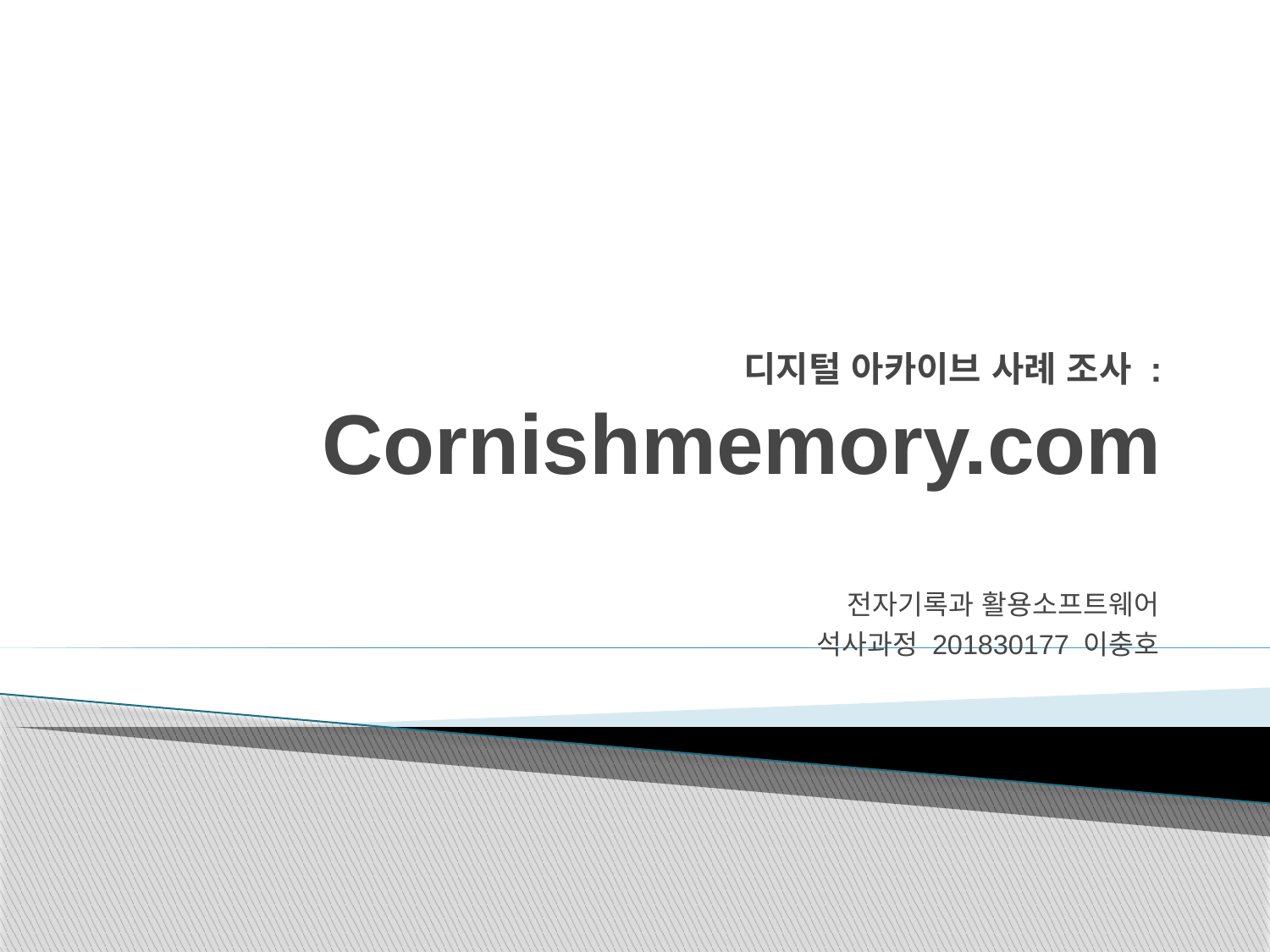

# 디지털 아카이브 사례 조사 : Cornishmemory.com

전자기록과 활용소프트웨어
석사과정 201830177 이충호